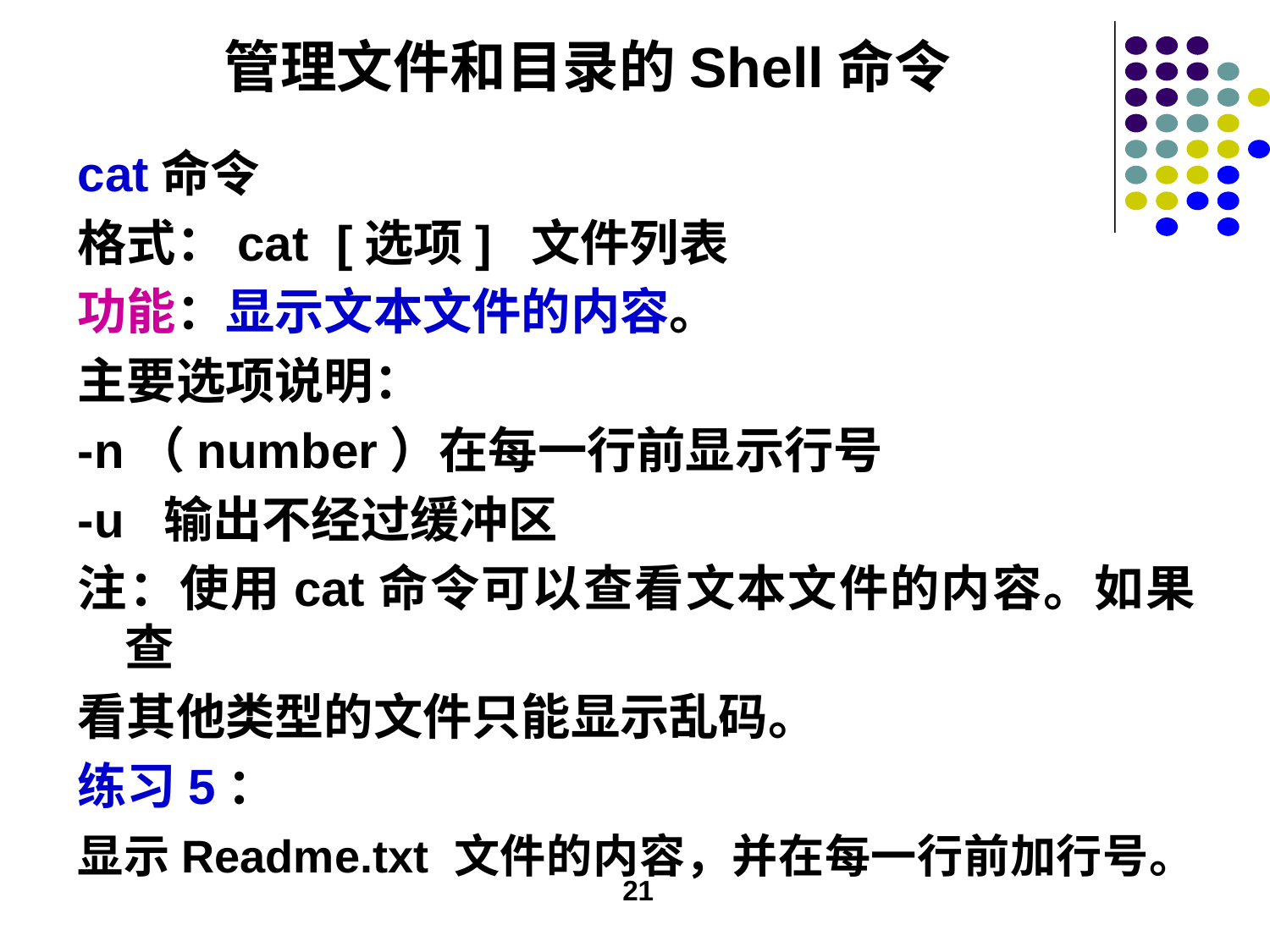

# 管理文件和目录的Shell命令
cat命令
格式：cat  [选项]  文件列表
功能：显示文本文件的内容。
主要选项说明：
-n（number）在每一行前显示行号
-u  输出不经过缓冲区
注：使用cat命令可以查看文本文件的内容。如果查
看其他类型的文件只能显示乱码。
练习5：
显示Readme.txt 文件的内容，并在每一行前加行号。

21